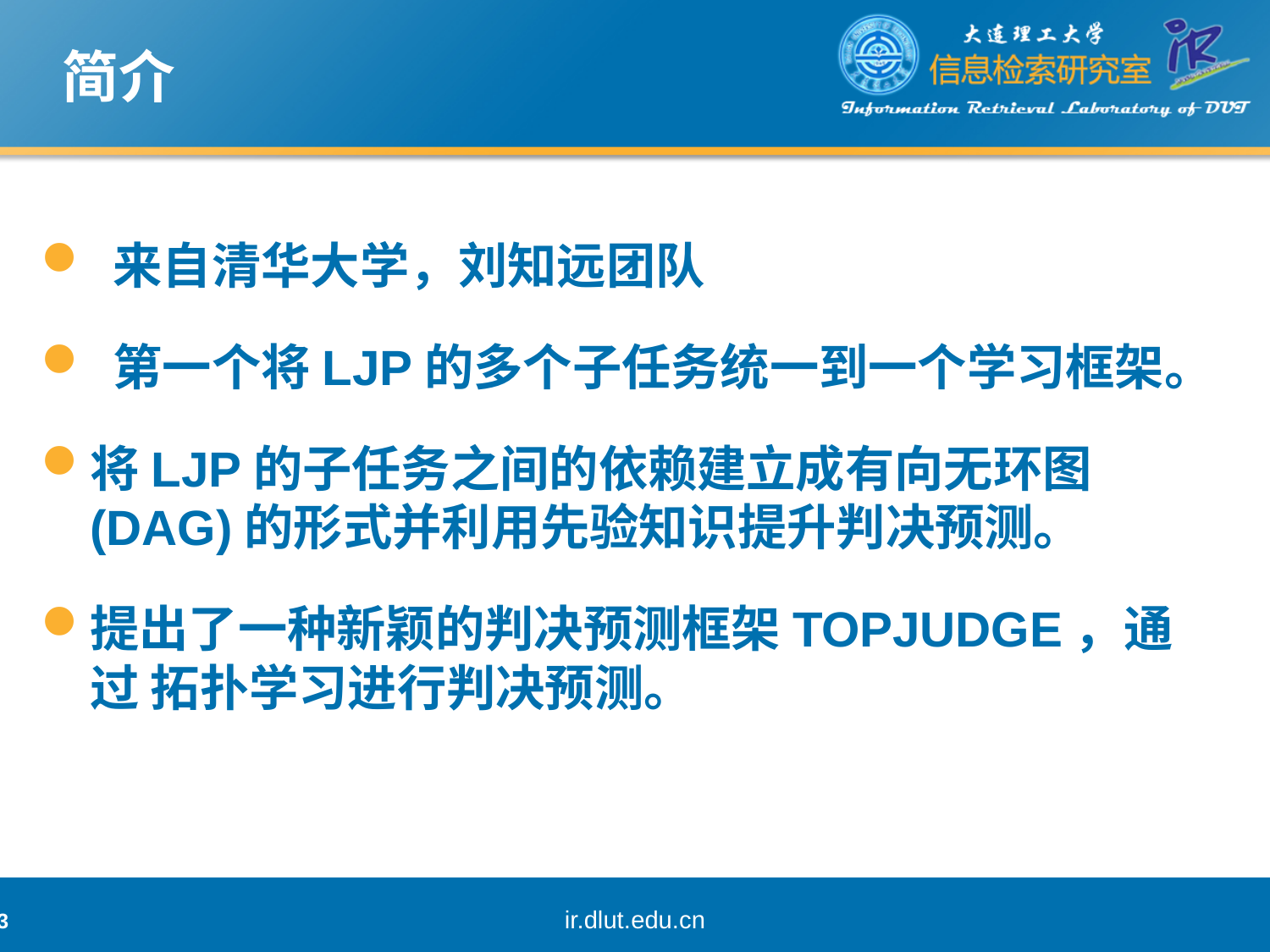

# 简介
 来自清华大学，刘知远团队
 第一个将LJP的多个子任务统一到一个学习框架。
将LJP的子任务之间的依赖建立成有向无环图(DAG)的形式并利用先验知识提升判决预测。
提出了一种新颖的判决预测框架TOPJUDGE，通过 拓扑学习进行判决预测。